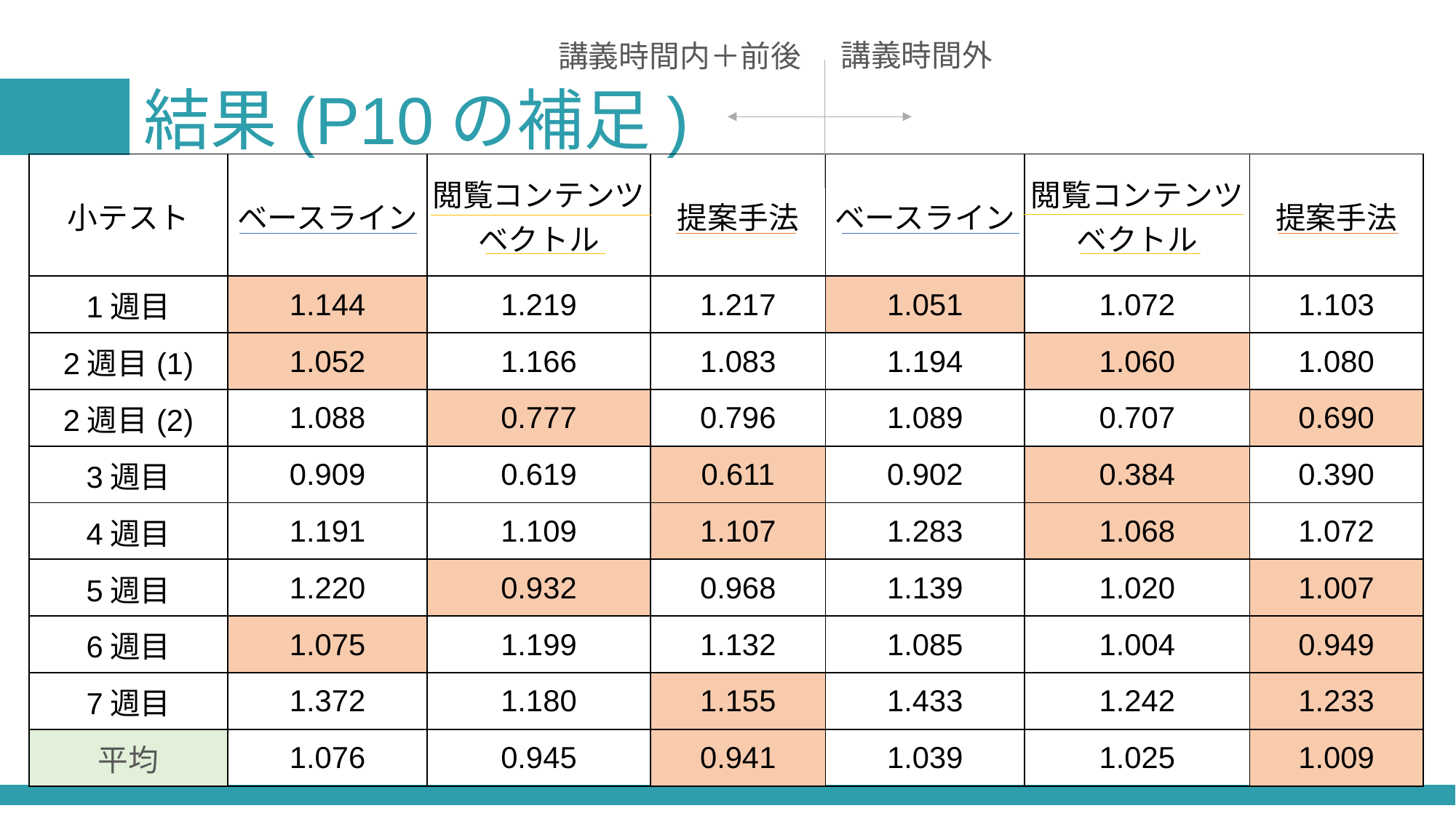

講義時間外
講義時間内＋前後
# 結果(P10の補足)

| 小テスト | ベースライン | 閲覧コンテンツベクトル | 提案手法 | ベースライン | 閲覧コンテンツベクトル | 提案手法 |
| --- | --- | --- | --- | --- | --- | --- |
| 1週目 | 1.144 | 1.219 | 1.217 | 1.051 | 1.072 | 1.103 |
| 2週目(1) | 1.052 | 1.166 | 1.083 | 1.194 | 1.060 | 1.080 |
| 2週目(2) | 1.088 | 0.777 | 0.796 | 1.089 | 0.707 | 0.690 |
| 3週目 | 0.909 | 0.619 | 0.611 | 0.902 | 0.384 | 0.390 |
| 4週目 | 1.191 | 1.109 | 1.107 | 1.283 | 1.068 | 1.072 |
| 5週目 | 1.220 | 0.932 | 0.968 | 1.139 | 1.020 | 1.007 |
| 6週目 | 1.075 | 1.199 | 1.132 | 1.085 | 1.004 | 0.949 |
| 7週目 | 1.372 | 1.180 | 1.155 | 1.433 | 1.242 | 1.233 |
| 平均 | 1.076 | 0.945 | 0.941 | 1.039 | 1.025 | 1.009 |